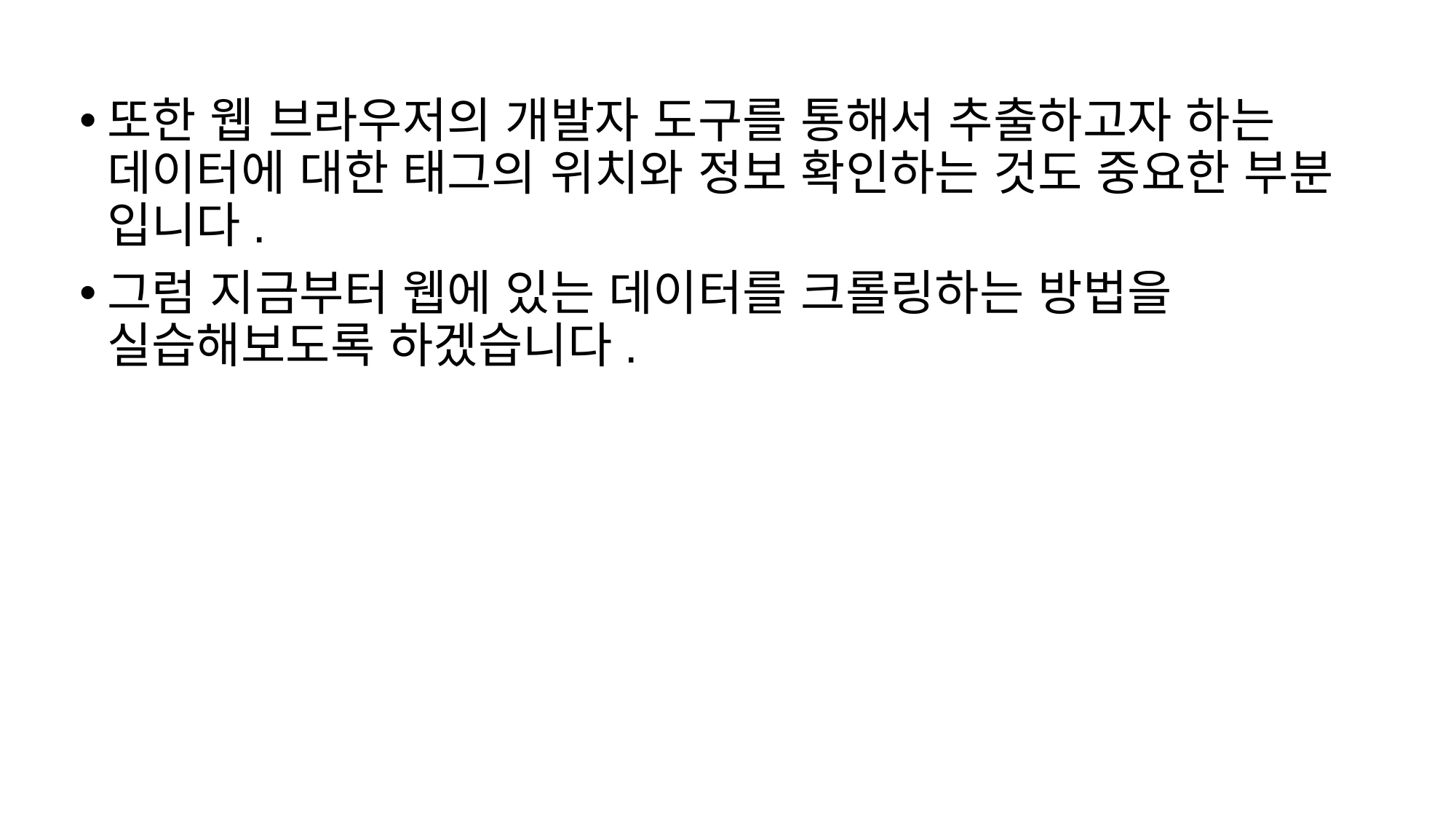

또한 웹 브라우저의 개발자 도구를 통해서 추출하고자 하는 데이터에 대한 태그의 위치와 정보 확인하는 것도 중요한 부분 입니다.
그럼 지금부터 웹에 있는 데이터를 크롤링하는 방법을 실습해보도록 하겠습니다.